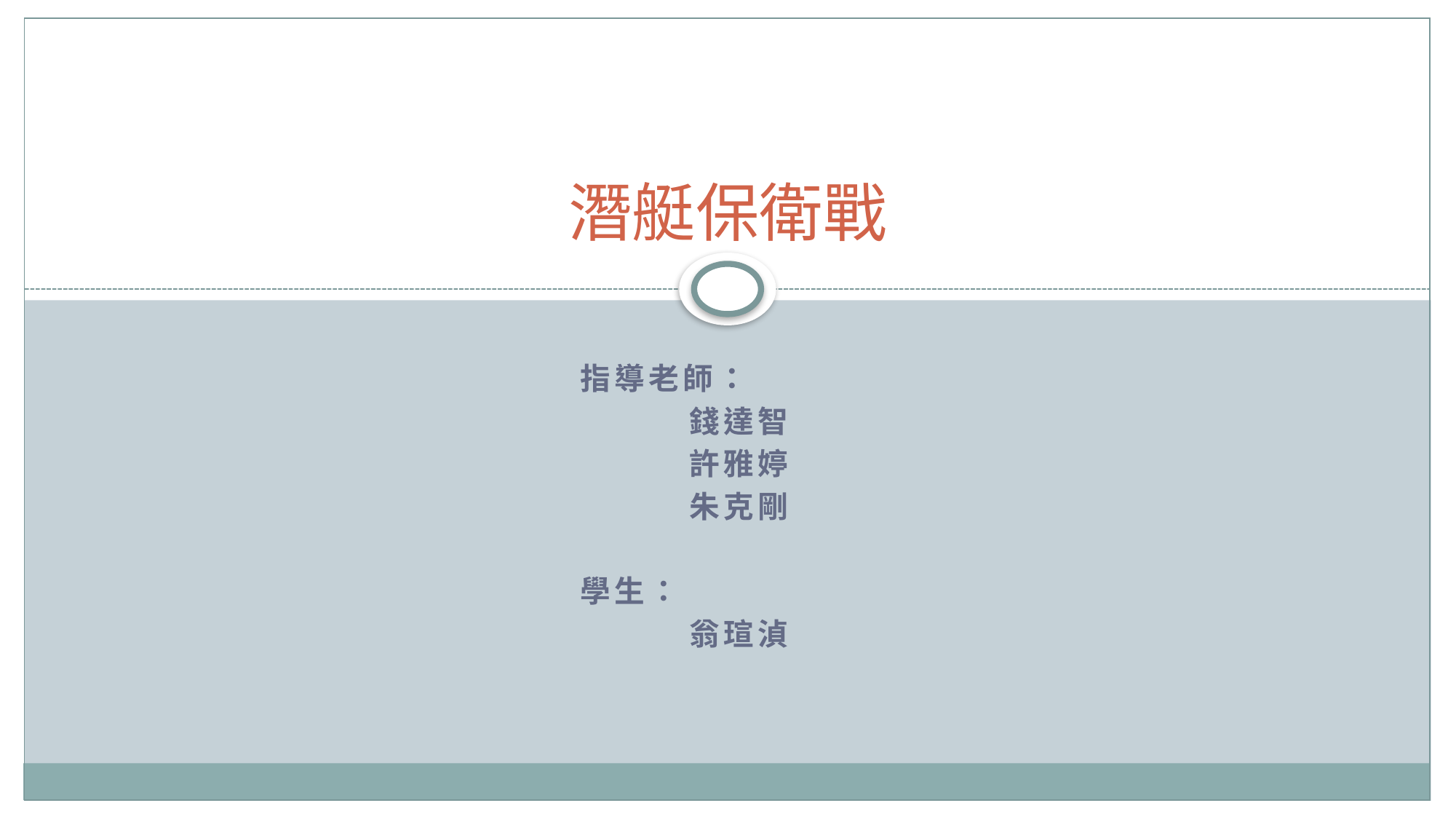

# 潛艇保衛戰
指導老師：
	錢達智
	許雅婷
	朱克剛

學生：
	翁瑄湞